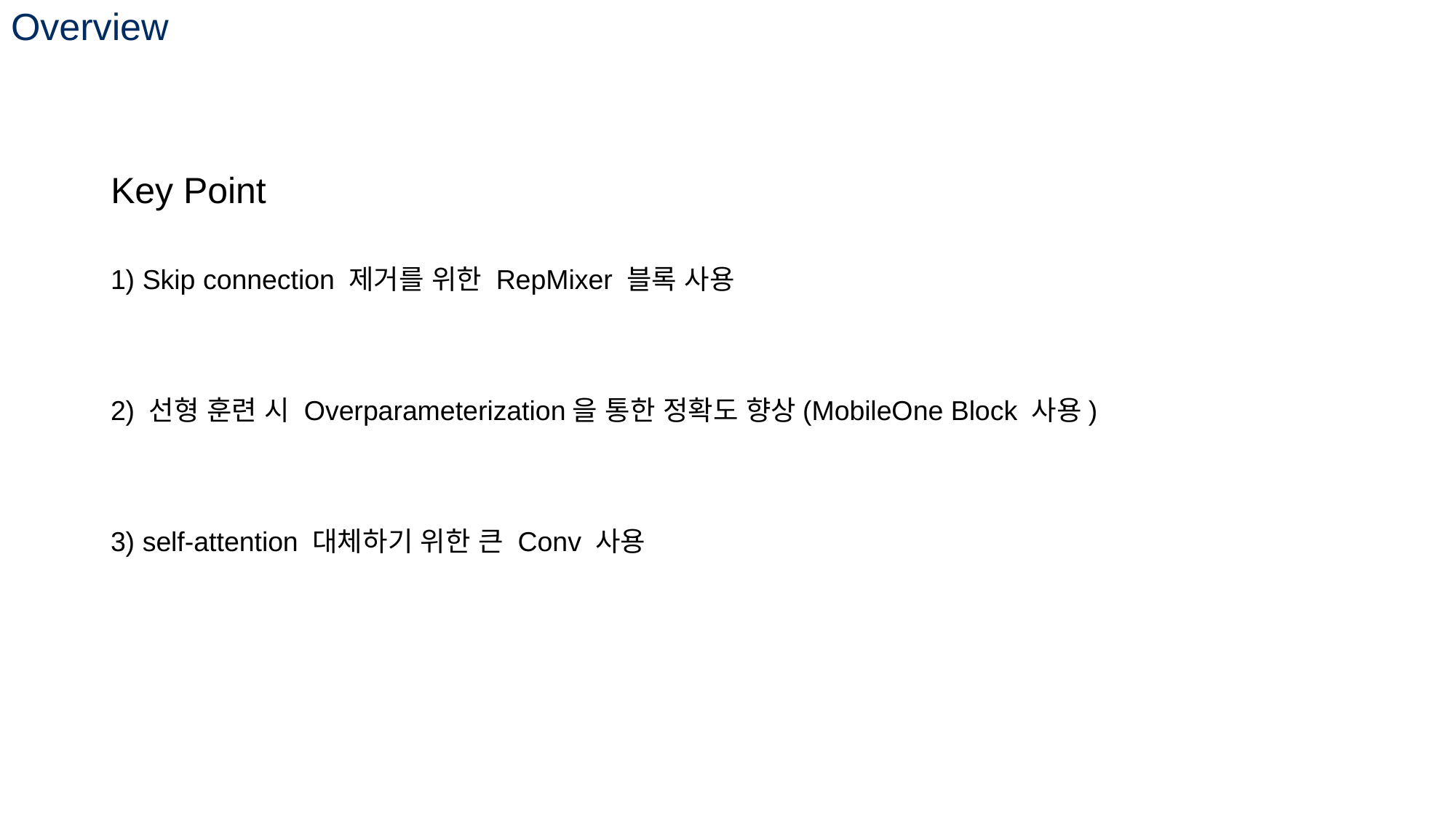

# Overview

1) Skip connection 제거를 위한 RepMixer 블록 사용

2) 선형 훈련 시 Overparameterization을 통한 정확도 향상(MobileOne Block 사용)

3) self-attention 대체하기 위한 큰 Conv 사용
Key Point